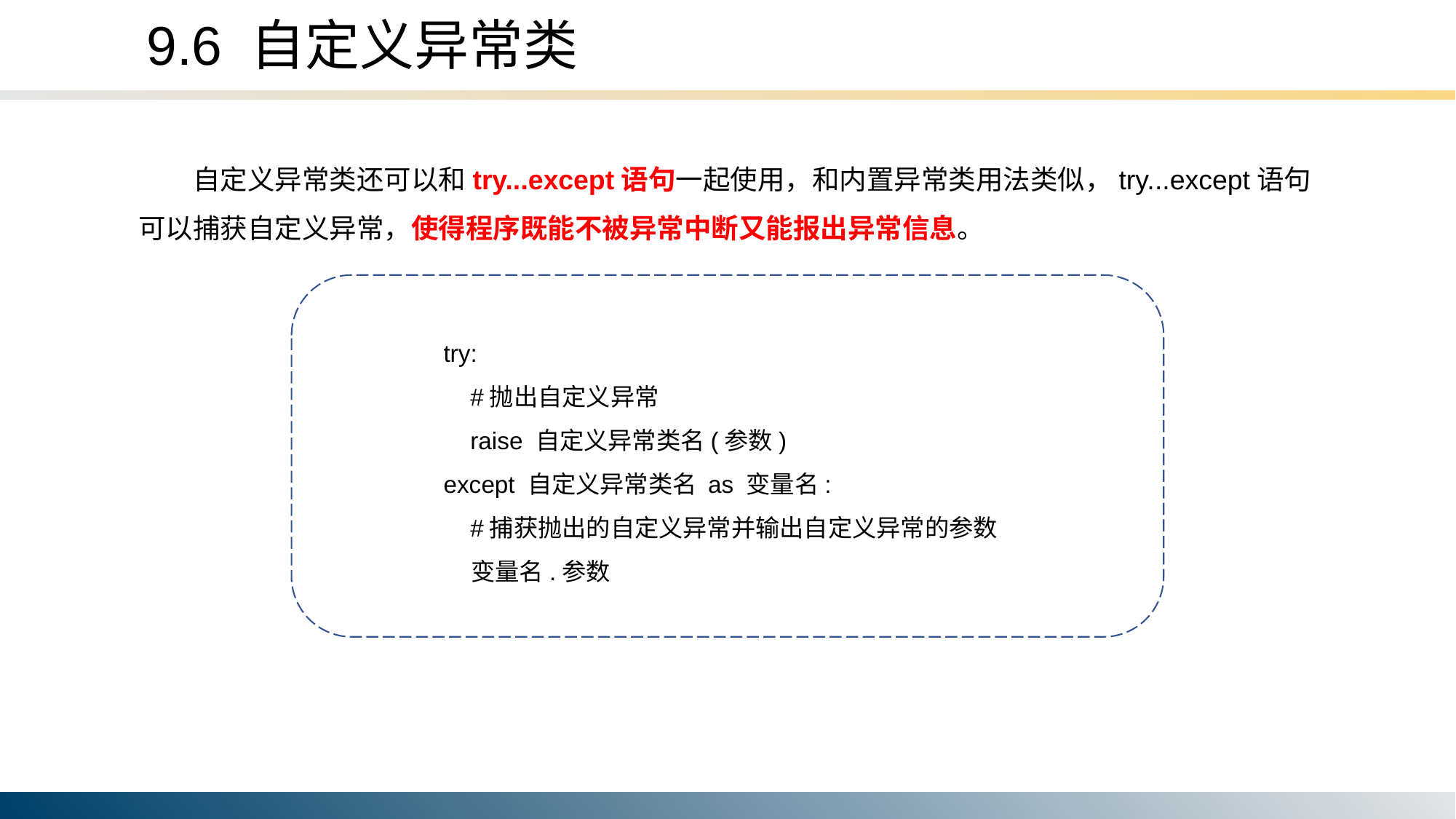

9.6 自定义异常类
自定义异常类还可以和try...except语句一起使用，和内置异常类用法类似，try...except语句可以捕获自定义异常，使得程序既能不被异常中断又能报出异常信息。

try:
    #抛出自定义异常
    raise 自定义异常类名(参数)
except 自定义异常类名 as 变量名:
    #捕获抛出的自定义异常并输出自定义异常的参数
    变量名.参数